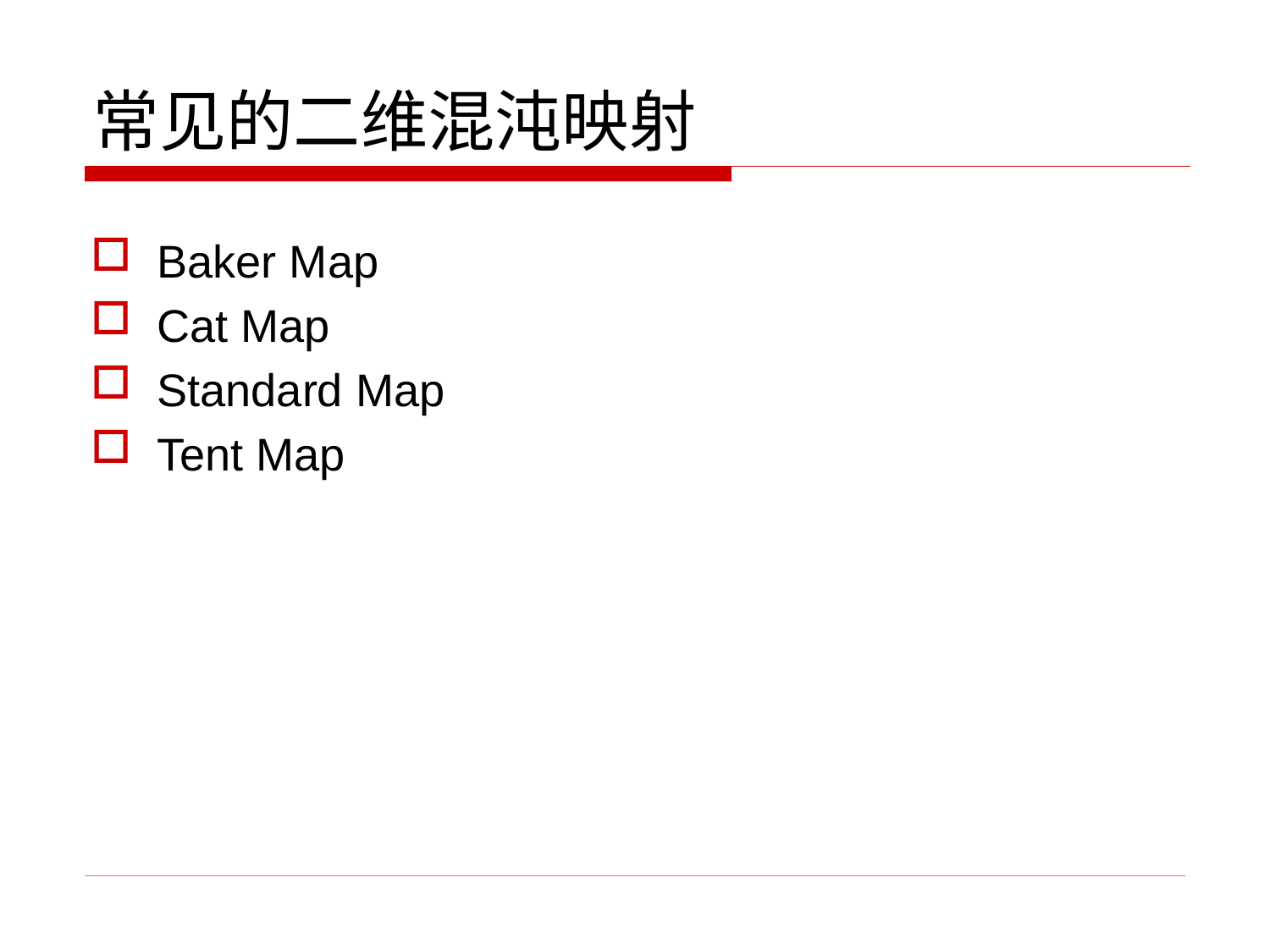

# 常见的二维混沌映射

Baker Map
Cat Map
Standard Map
Tent Map